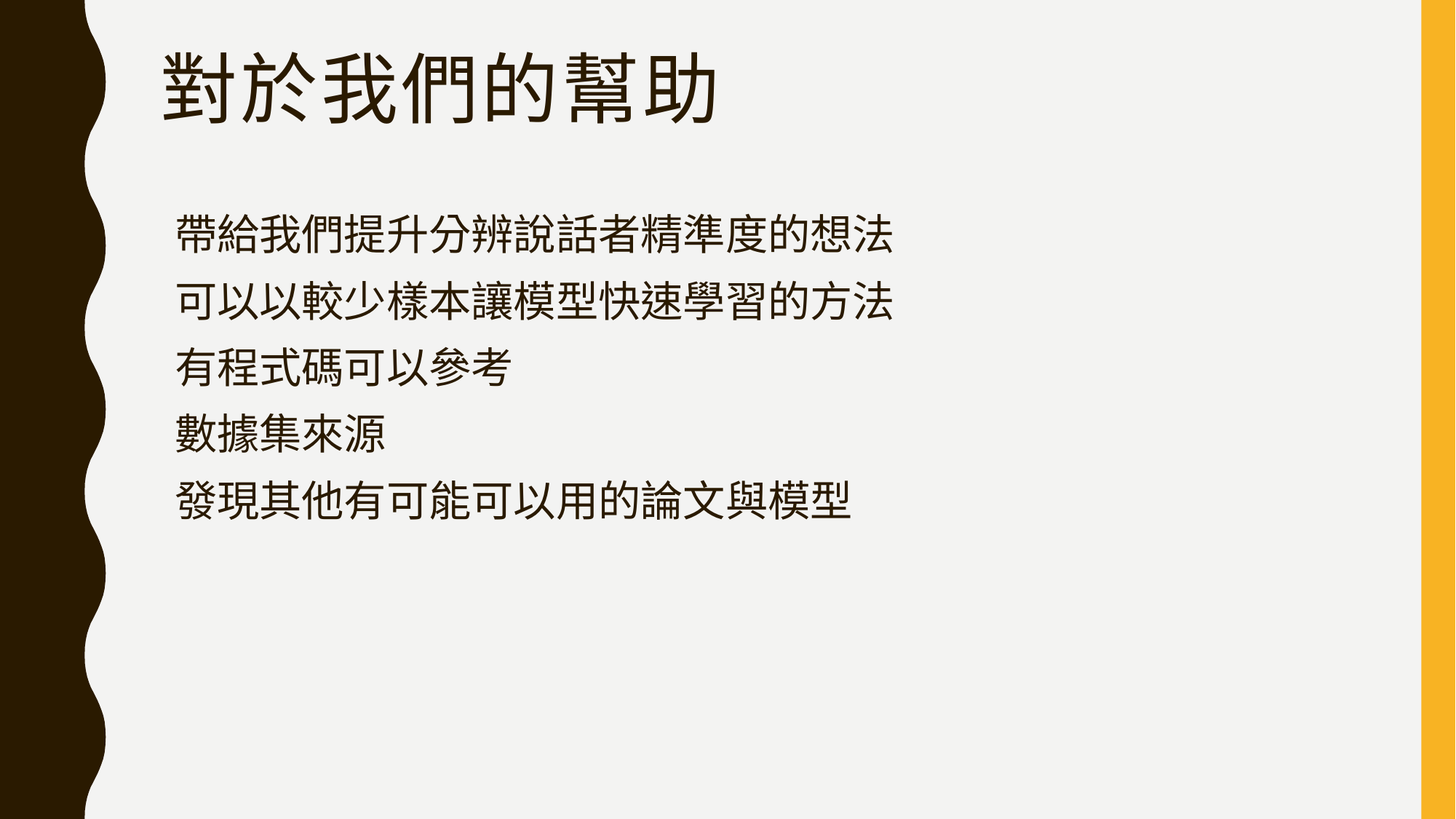

# 對於我們的幫助
帶給我們提升分辨說話者精準度的想法
可以以較少樣本讓模型快速學習的方法
有程式碼可以參考
數據集來源
發現其他有可能可以用的論文與模型